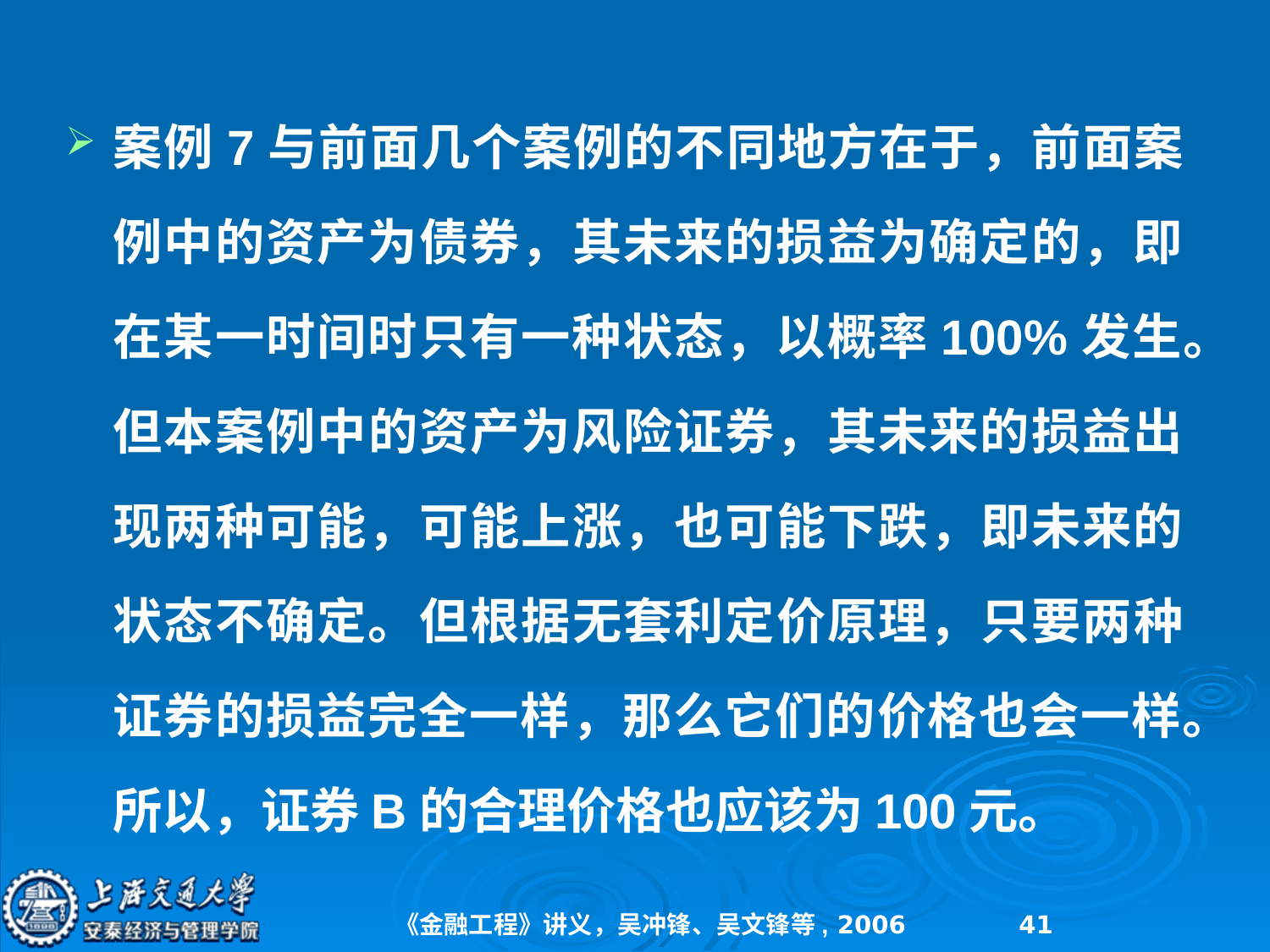

案例7与前面几个案例的不同地方在于，前面案例中的资产为债券，其未来的损益为确定的，即在某一时间时只有一种状态，以概率100%发生。但本案例中的资产为风险证券，其未来的损益出现两种可能，可能上涨，也可能下跌，即未来的状态不确定。但根据无套利定价原理，只要两种证券的损益完全一样，那么它们的价格也会一样。所以，证券B的合理价格也应该为100元。